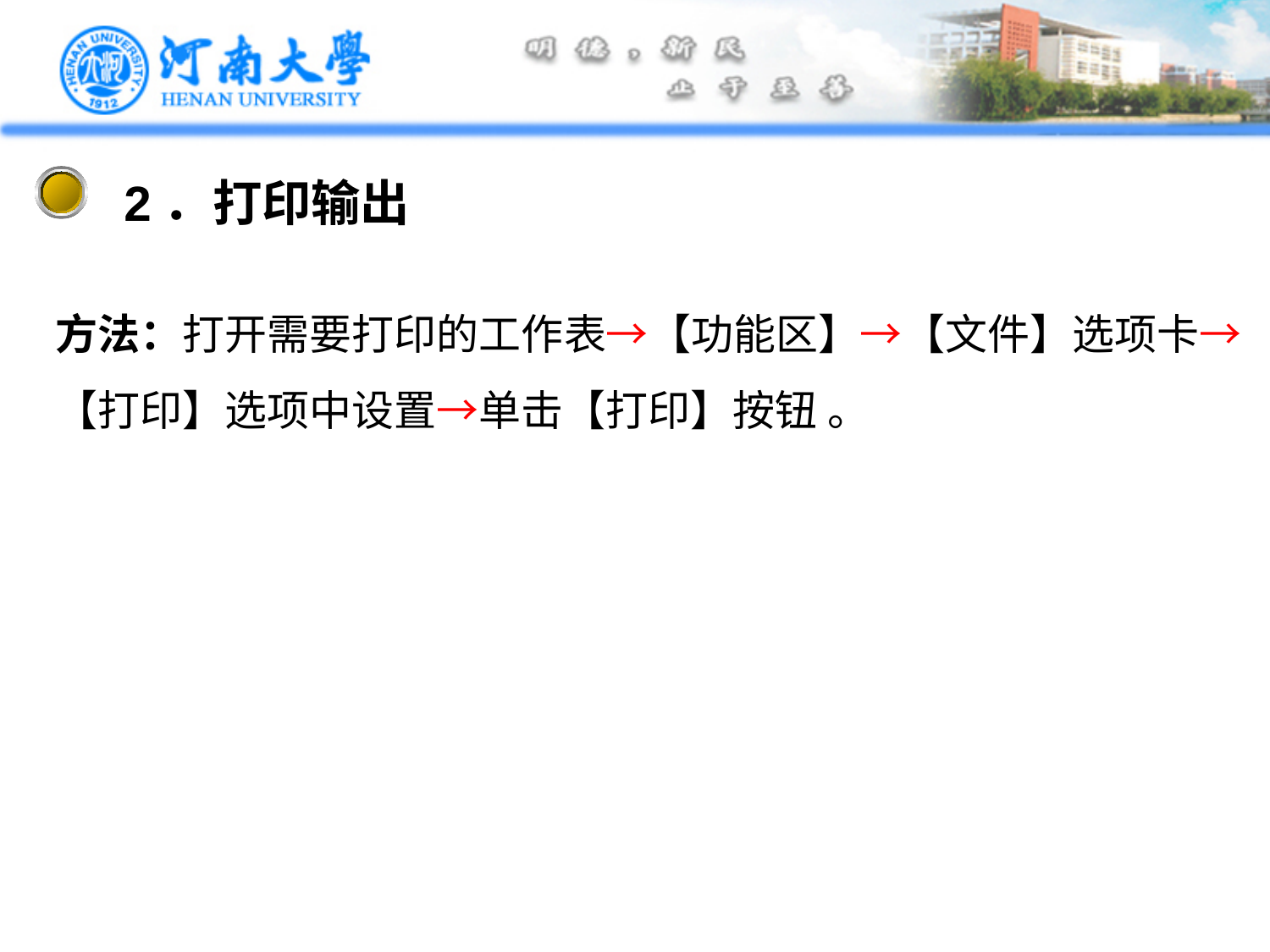

2．打印输出

方法：打开需要打印的工作表→【功能区】→【文件】选项卡→【打印】选项中设置→单击【打印】按钮 。